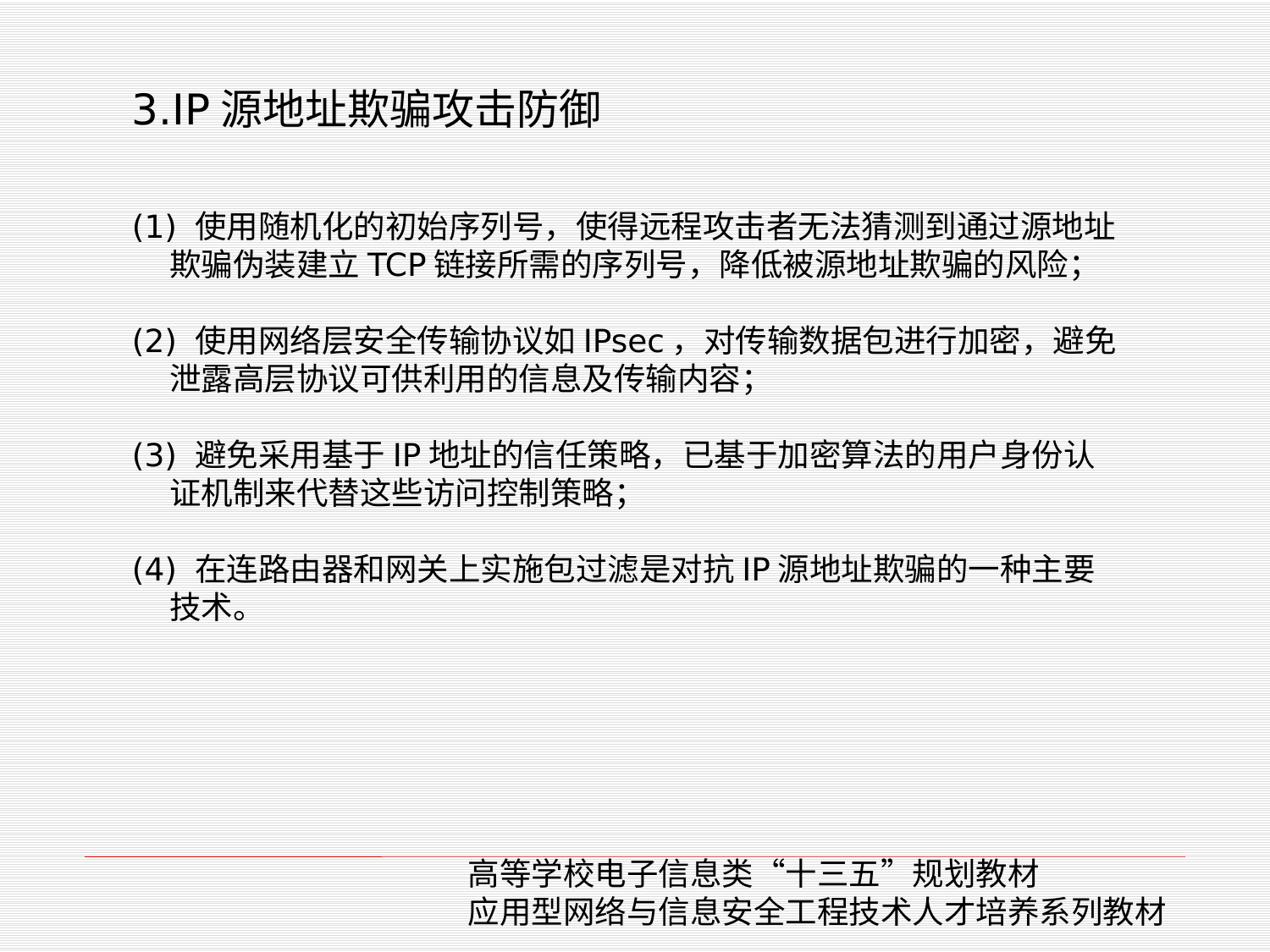

3.IP源地址欺骗攻击防御
(1) 使用随机化的初始序列号，使得远程攻击者无法猜测到通过源地址欺骗伪装建立TCP链接所需的序列号，降低被源地址欺骗的风险；

(2) 使用网络层安全传输协议如IPsec，对传输数据包进行加密，避免泄露高层协议可供利用的信息及传输内容；

(3) 避免采用基于IP地址的信任策略，已基于加密算法的用户身份认证机制来代替这些访问控制策略；

(4) 在连路由器和网关上实施包过滤是对抗IP源地址欺骗的一种主要技术。
高等学校电子信息类“十三五”规划教材
应用型网络与信息安全工程技术人才培养系列教材